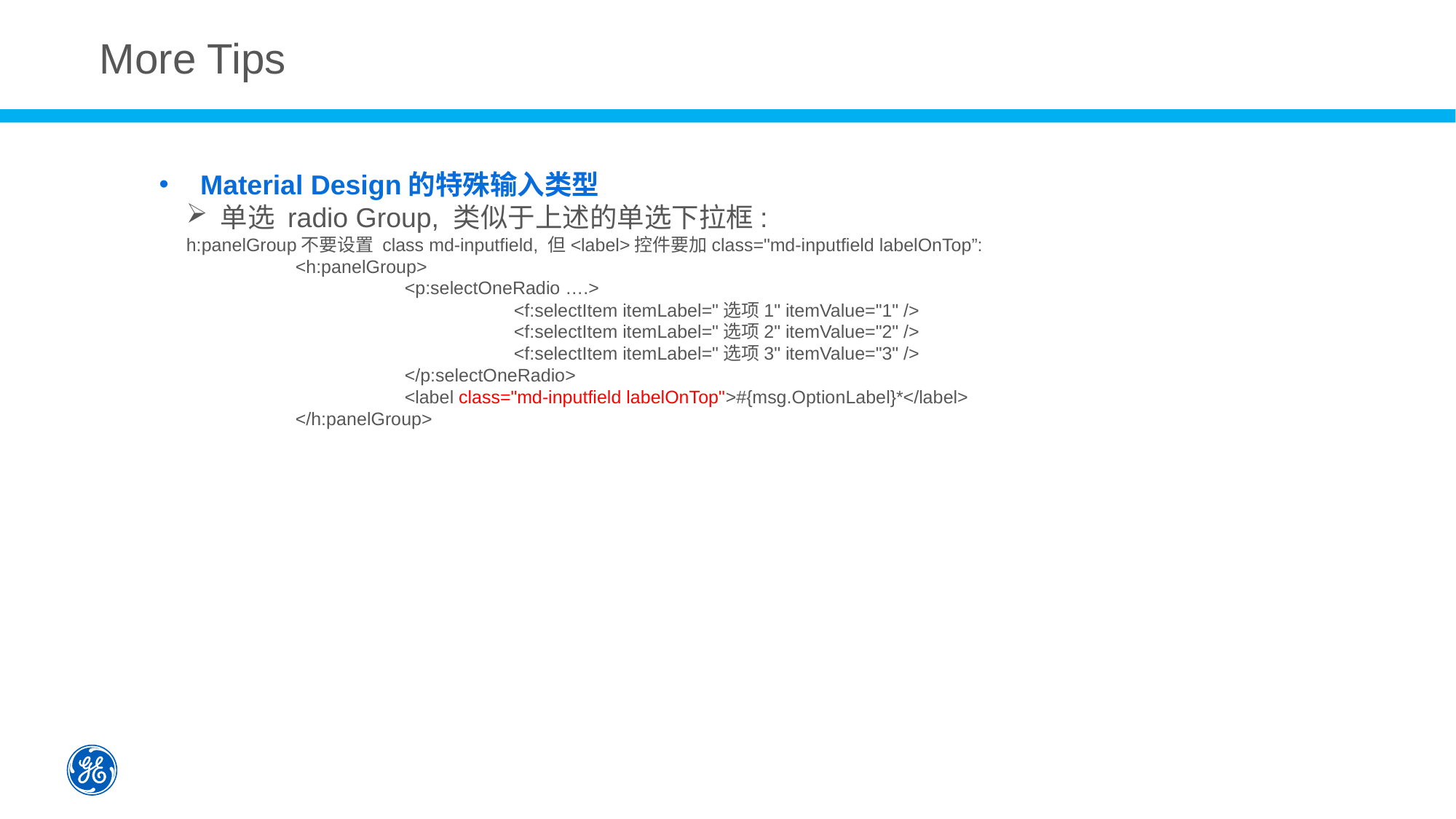

More Tips

Material Design的特殊输入类型
单选 radio Group, 类似于上述的单选下拉框:
h:panelGroup不要设置 class md-inputfield, 但<label>控件要加class="md-inputfield labelOnTop”:
<h:panelGroup>
	<p:selectOneRadio ….>
		<f:selectItem itemLabel="选项1" itemValue="1" />
		<f:selectItem itemLabel="选项2" itemValue="2" />
		<f:selectItem itemLabel="选项3" itemValue="3" />
	</p:selectOneRadio>
	<label class="md-inputfield labelOnTop">#{msg.OptionLabel}*</label>
</h:panelGroup>